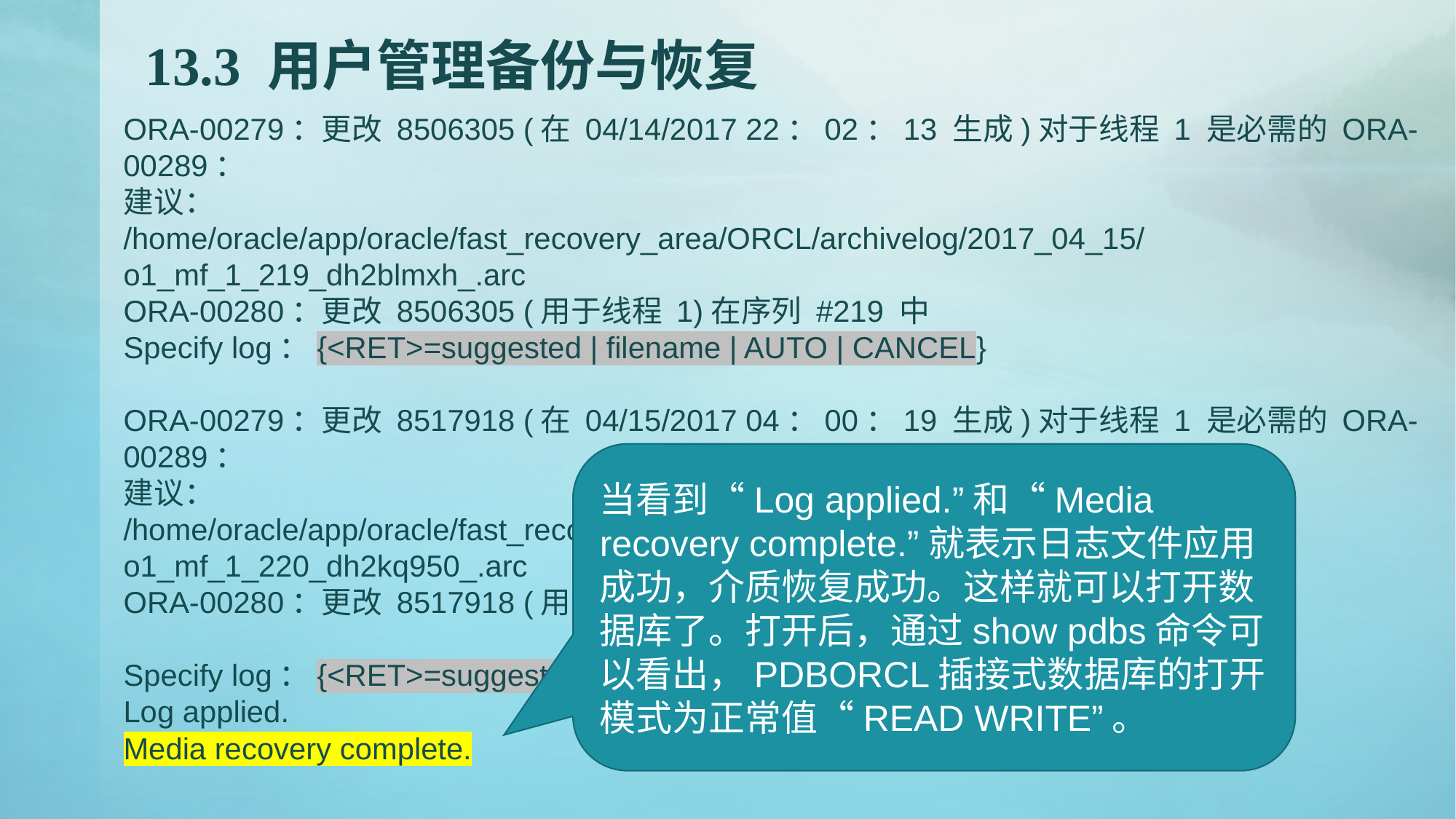

# 13.3 用户管理备份与恢复
ORA-00279：更改 8506305 (在 04/14/2017 22：02：13 生成)对于线程 1 是必需的 ORA-00289：
建议：
/home/oracle/app/oracle/fast_recovery_area/ORCL/archivelog/2017_04_15/o1_mf_1_219_dh2blmxh_.arc
ORA-00280：更改 8506305 (用于线程 1)在序列 #219 中
Specify log：{<RET>=suggested | filename | AUTO | CANCEL}

ORA-00279：更改 8517918 (在 04/15/2017 04：00：19 生成)对于线程 1 是必需的 ORA-00289：
建议：
/home/oracle/app/oracle/fast_recovery_area/ORCL/archivelog/2017_04_15/o1_mf_1_220_dh2kq950_.arc
ORA-00280：更改 8517918 (用于线程 1)在序列 #220 中

Specify log：{<RET>=suggested | filename | AUTO | CANCEL}
Log applied.
Media recovery complete.
当看到“Log applied.”和“Media recovery complete.”就表示日志文件应用成功，介质恢复成功。这样就可以打开数据库了。打开后，通过show pdbs命令可以看出，PDBORCL插接式数据库的打开模式为正常值“READ WRITE”。